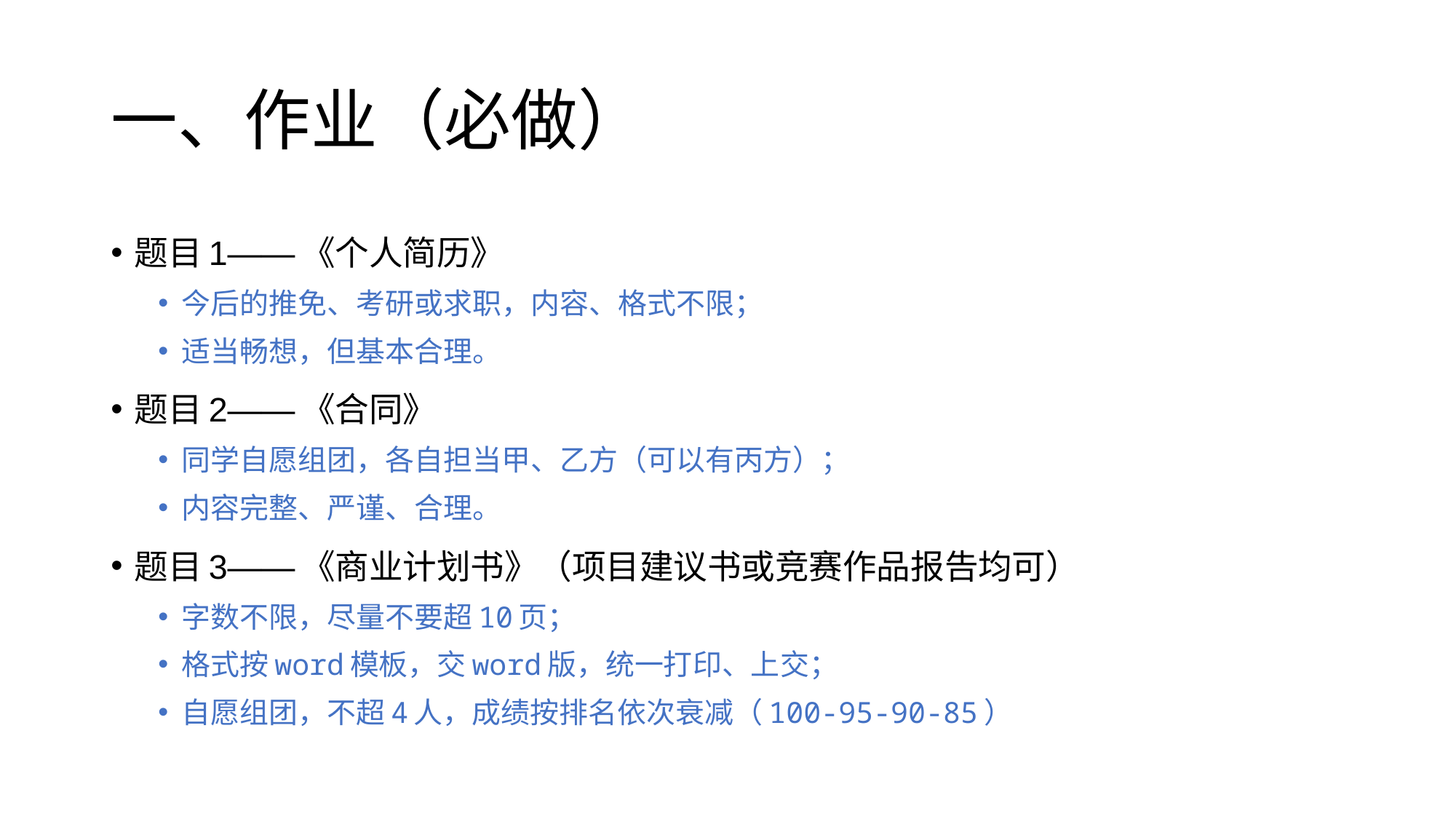

# 一、作业（必做）
题目1——《个人简历》
今后的推免、考研或求职，内容、格式不限；
适当畅想，但基本合理。
题目2——《合同》
同学自愿组团，各自担当甲、乙方（可以有丙方）；
内容完整、严谨、合理。
题目3——《商业计划书》（项目建议书或竞赛作品报告均可）
字数不限，尽量不要超10页；
格式按word模板，交word版，统一打印、上交；
自愿组团，不超4人，成绩按排名依次衰减（100-95-90-85）